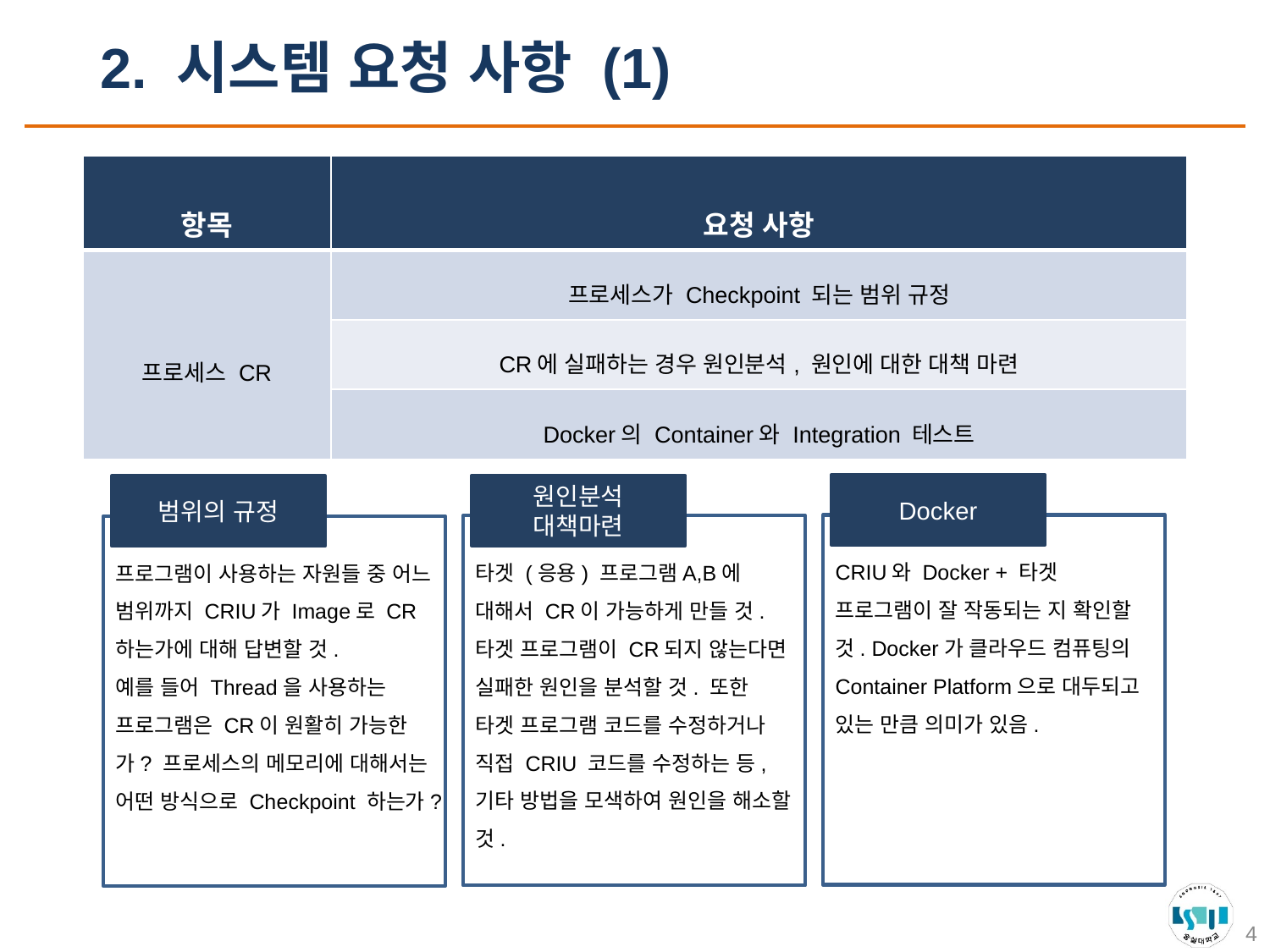

2. 시스템 요청 사항 (1)
| 항목 | 요청 사항 |
| --- | --- |
| 프로세스 CR | 프로세스가 Checkpoint 되는 범위 규정 |
|  | CR에 실패하는 경우 원인분석, 원인에 대한 대책 마련 |
|  | Docker의 Container와 Integration 테스트 |
Docker

CRIU와 Docker + 타겟 프로그램이 잘 작동되는 지 확인할 것. Docker가 클라우드 컴퓨팅의 Container Platform으로 대두되고 있는 만큼 의미가 있음.
원인분석
대책마련

타겟 (응용) 프로그램A,B에 대해서 CR이 가능하게 만들 것.
타겟 프로그램이 CR되지 않는다면 실패한 원인을 분석할 것. 또한 타겟 프로그램 코드를 수정하거나 직접 CRIU 코드를 수정하는 등, 기타 방법을 모색하여 원인을 해소할 것.
범위의 규정

프로그램이 사용하는 자원들 중 어느 범위까지 CRIU가 Image로 CR하는가에 대해 답변할 것.
예를 들어 Thread을 사용하는 프로그램은 CR이 원활히 가능한가? 프로세스의 메모리에 대해서는 어떤 방식으로 Checkpoint 하는가?
4